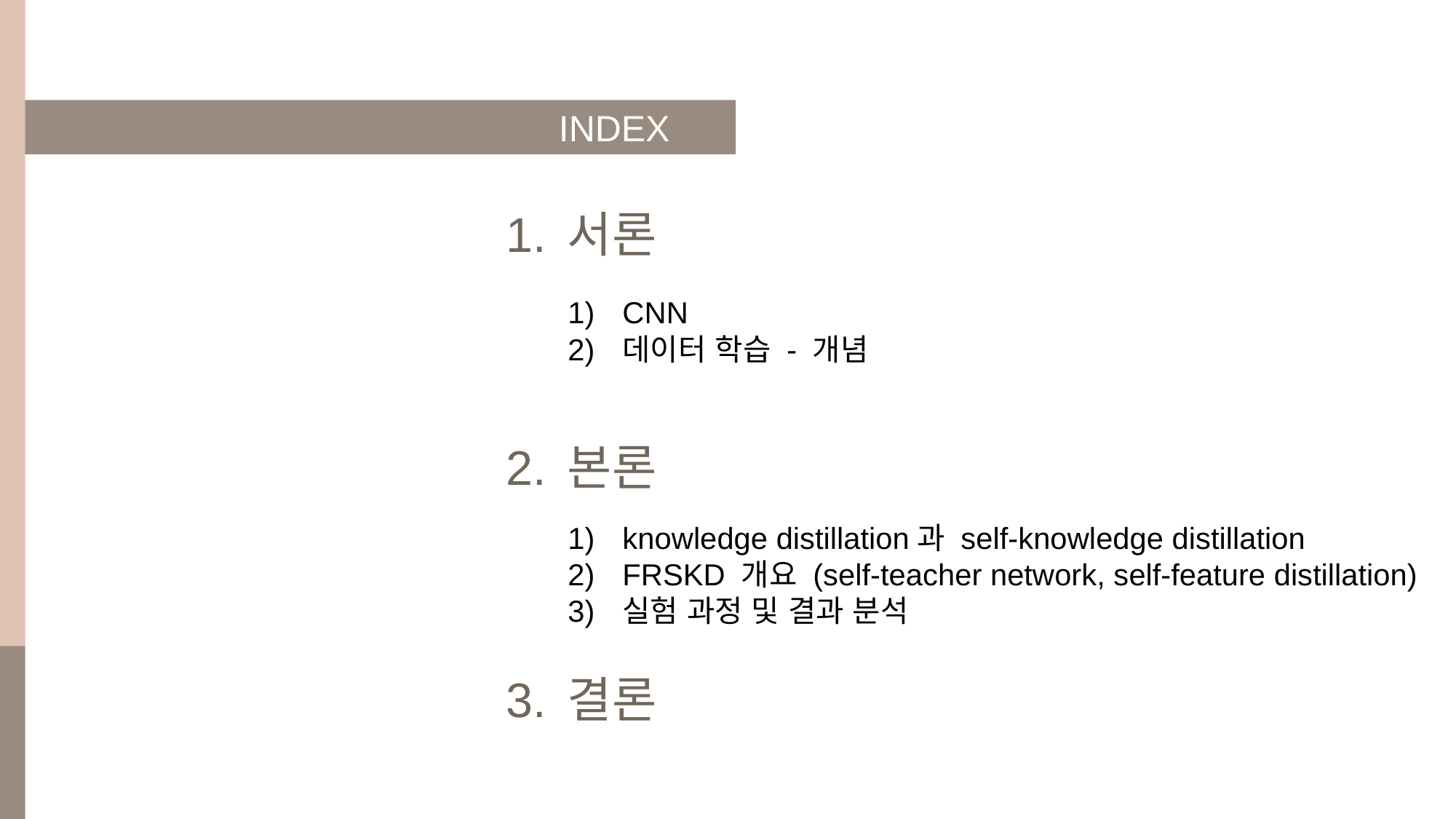

INDEX
서론

본론

결론
CNN
데이터 학습 - 개념
knowledge distillation과 self-knowledge distillation
FRSKD 개요 (self-teacher network, self-feature distillation)
실험 과정 및 결과 분석